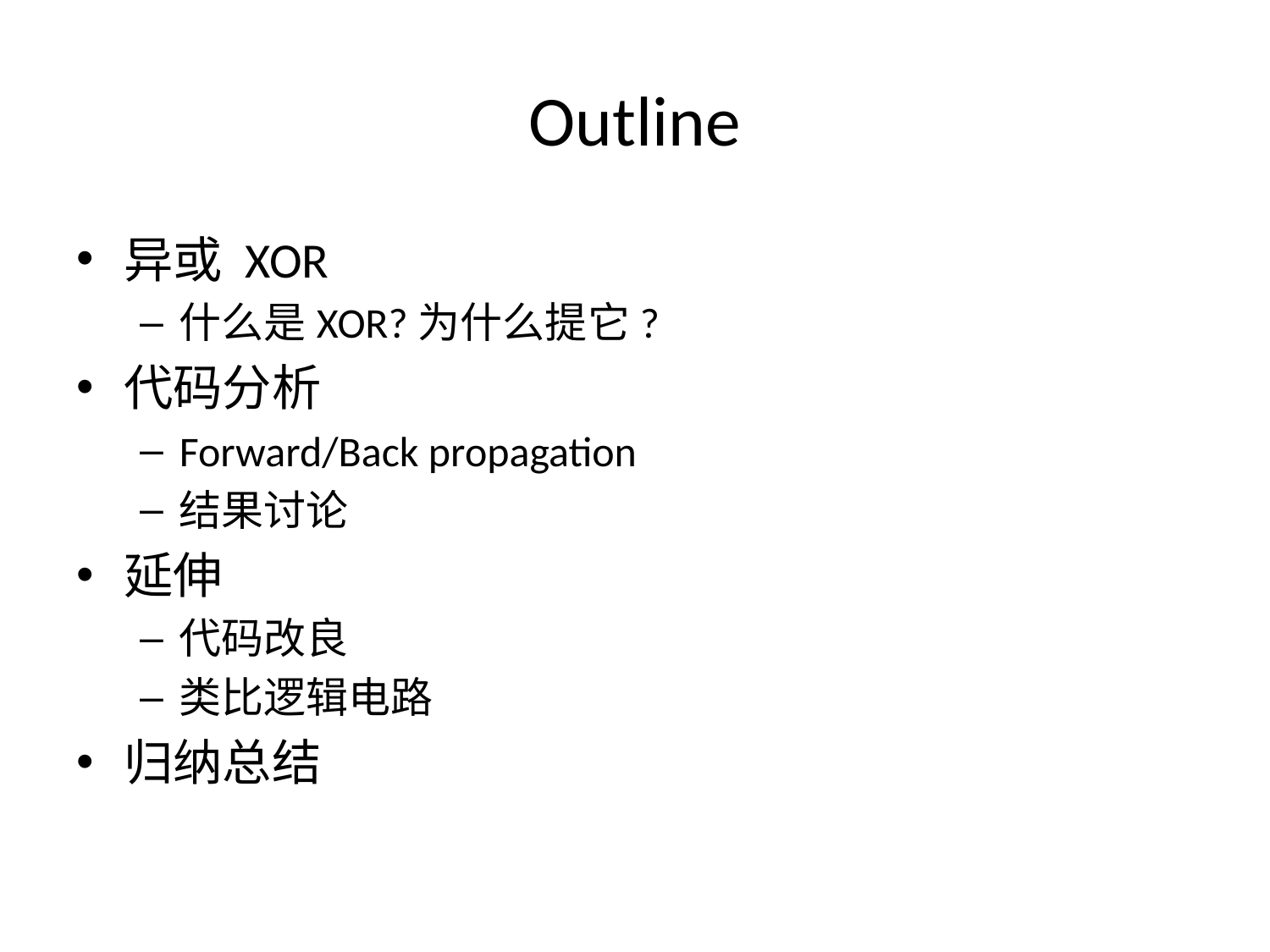

# Outline
异或 XOR
什么是XOR?为什么提它?
代码分析
Forward/Back propagation
结果讨论
延伸
代码改良
类比逻辑电路
归纳总结